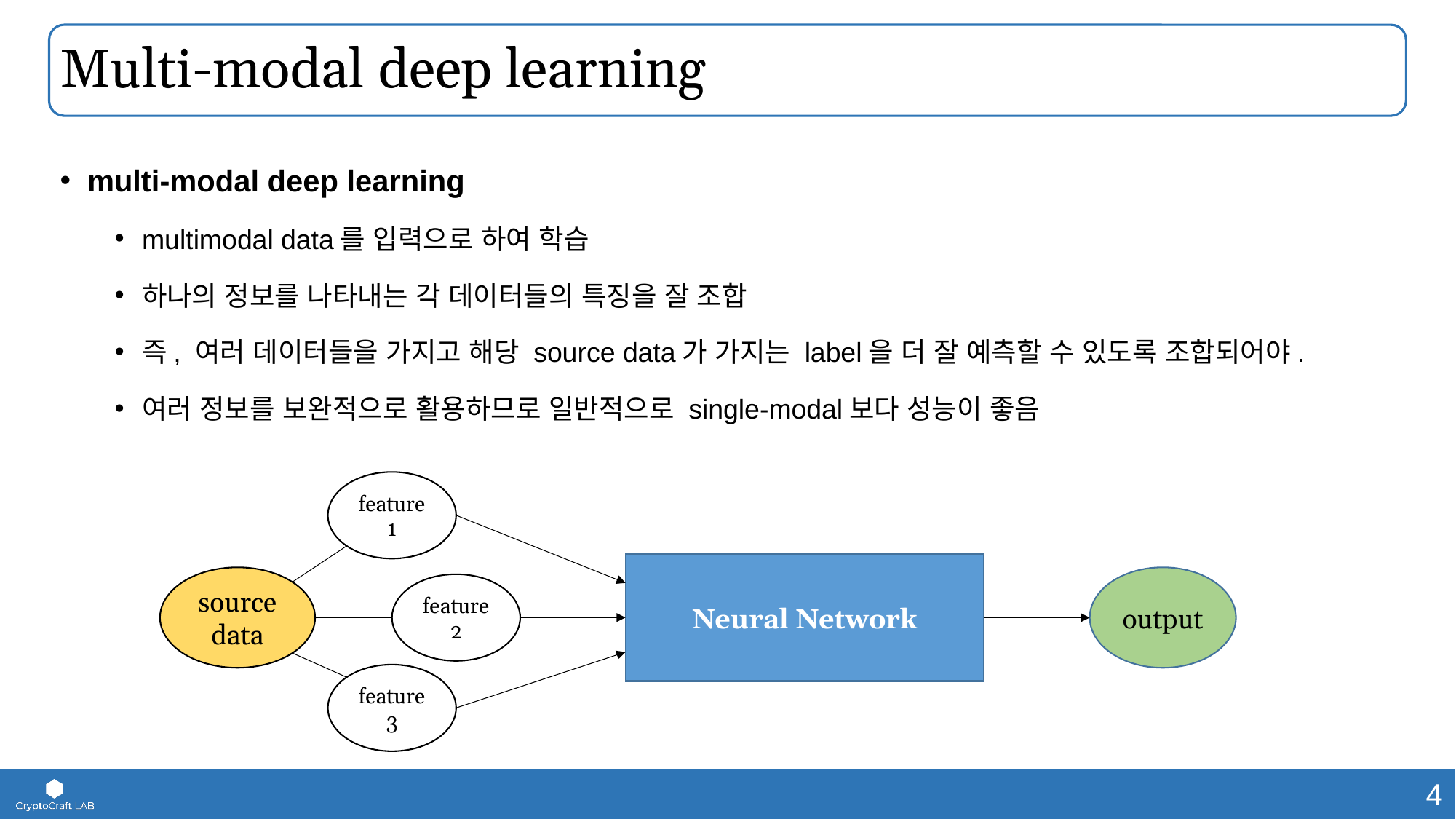

# Multi-modal deep learning
multi-modal deep learning
multimodal data를 입력으로 하여 학습
하나의 정보를 나타내는 각 데이터들의 특징을 잘 조합
즉, 여러 데이터들을 가지고 해당 source data가 가지는 label을 더 잘 예측할 수 있도록 조합되어야.
여러 정보를 보완적으로 활용하므로 일반적으로 single-modal보다 성능이 좋음
feature1
source data
feature2
feature3
Neural Network
output